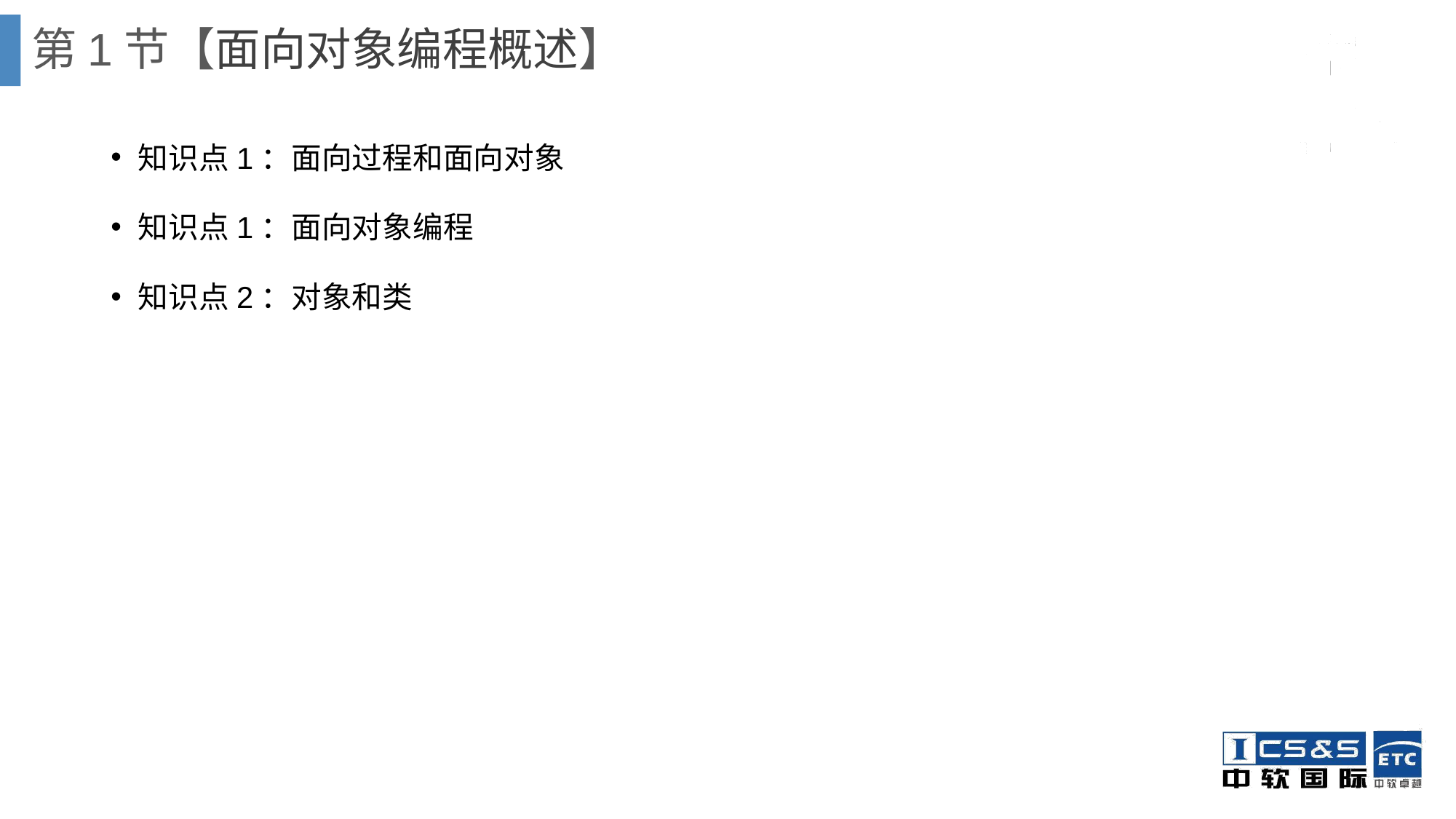

# 第1节【面向对象编程概述】
知识点1：面向过程和面向对象
知识点1：面向对象编程
知识点2：对象和类